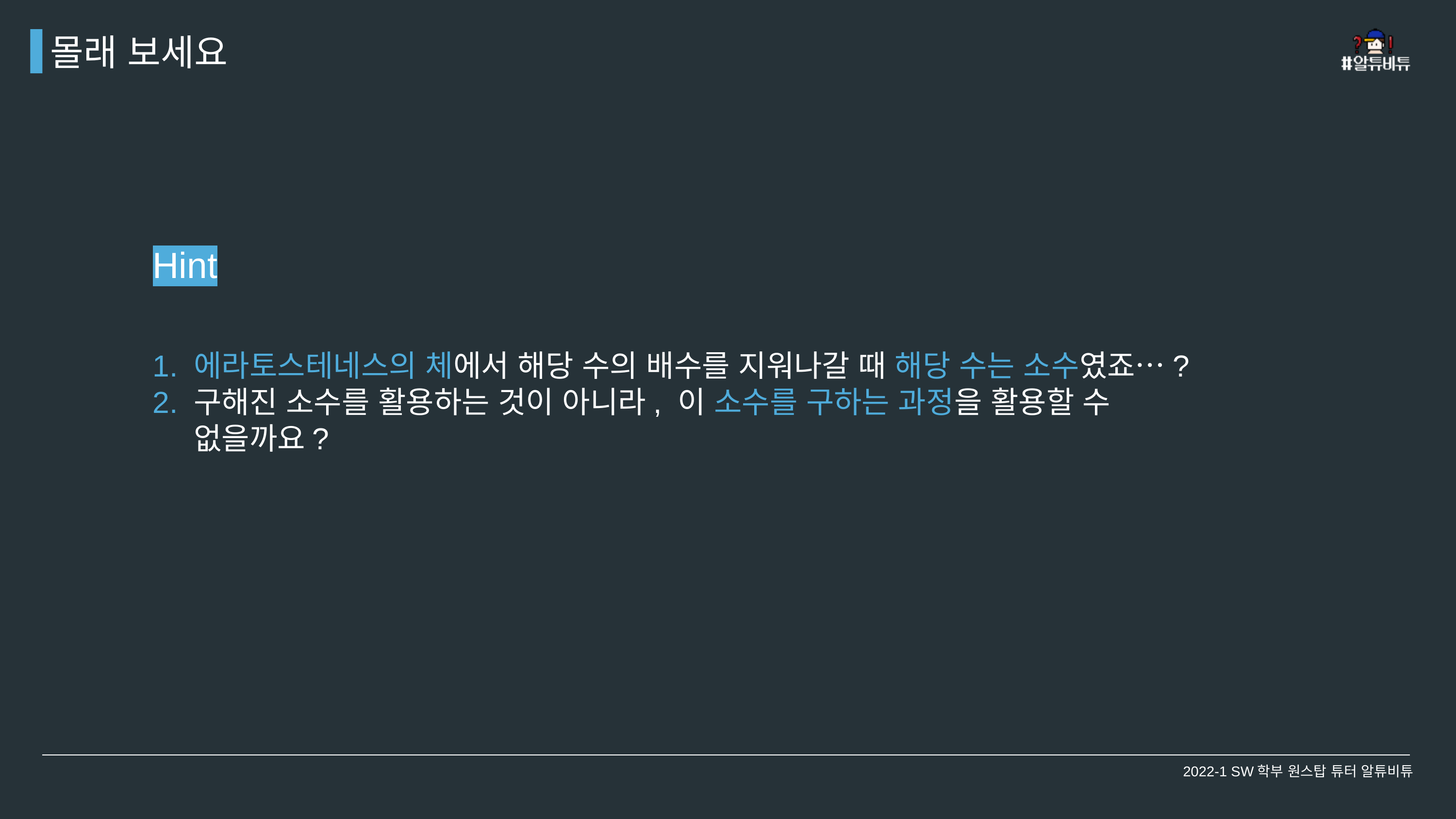

몰래 보세요
Hint
에라토스테네스의 체에서 해당 수의 배수를 지워나갈 때 해당 수는 소수였죠…?
구해진 소수를 활용하는 것이 아니라, 이 소수를 구하는 과정을 활용할 수 없을까요?
2022-1 SW학부 원스탑 튜터 알튜비튜